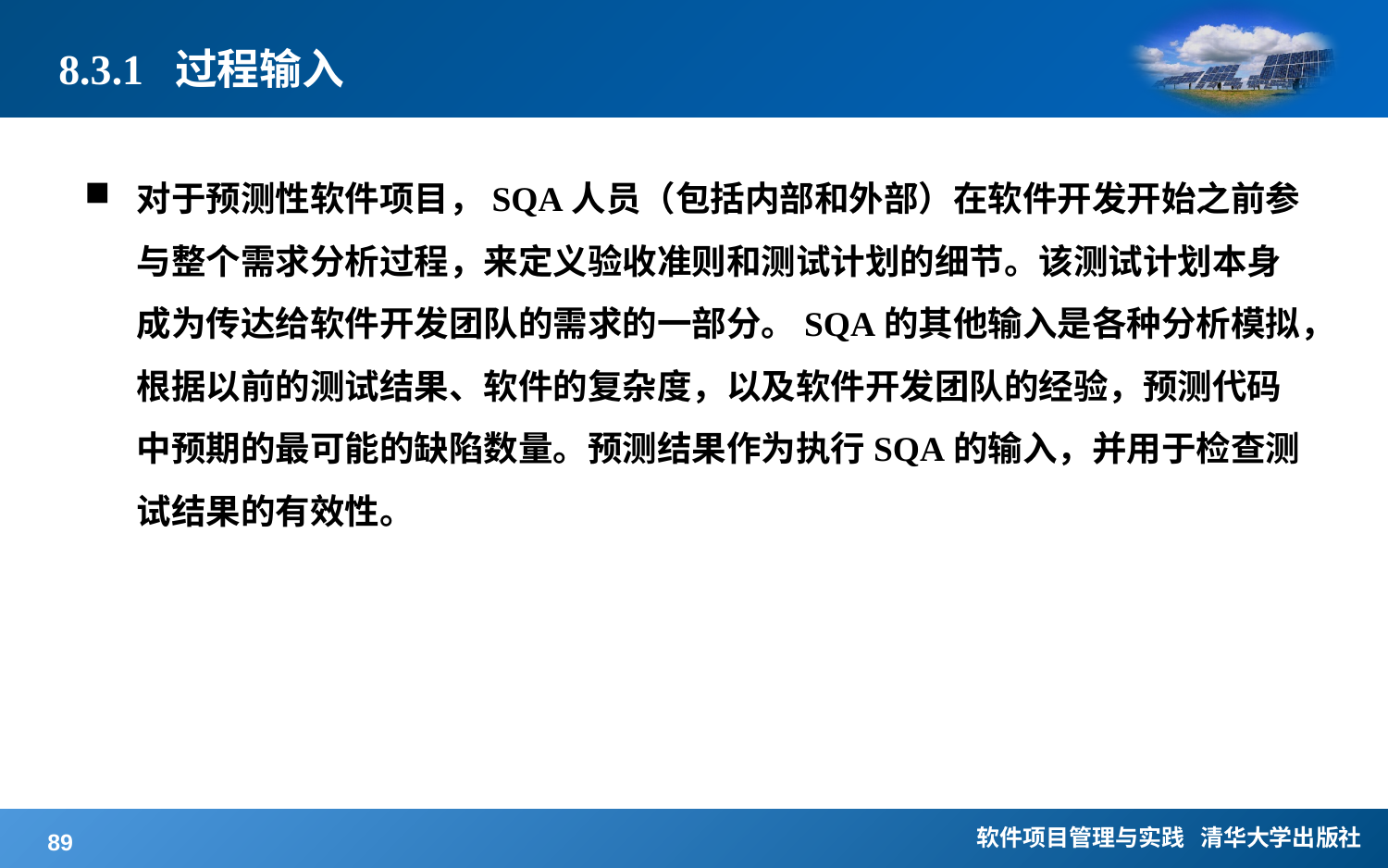

# 8.3.1  过程输入
对于预测性软件项目，SQA人员（包括内部和外部）在软件开发开始之前参与整个需求分析过程，来定义验收准则和测试计划的细节。该测试计划本身成为传达给软件开发团队的需求的一部分。SQA的其他输入是各种分析模拟，根据以前的测试结果、软件的复杂度，以及软件开发团队的经验，预测代码中预期的最可能的缺陷数量。预测结果作为执行SQA的输入，并用于检查测试结果的有效性。